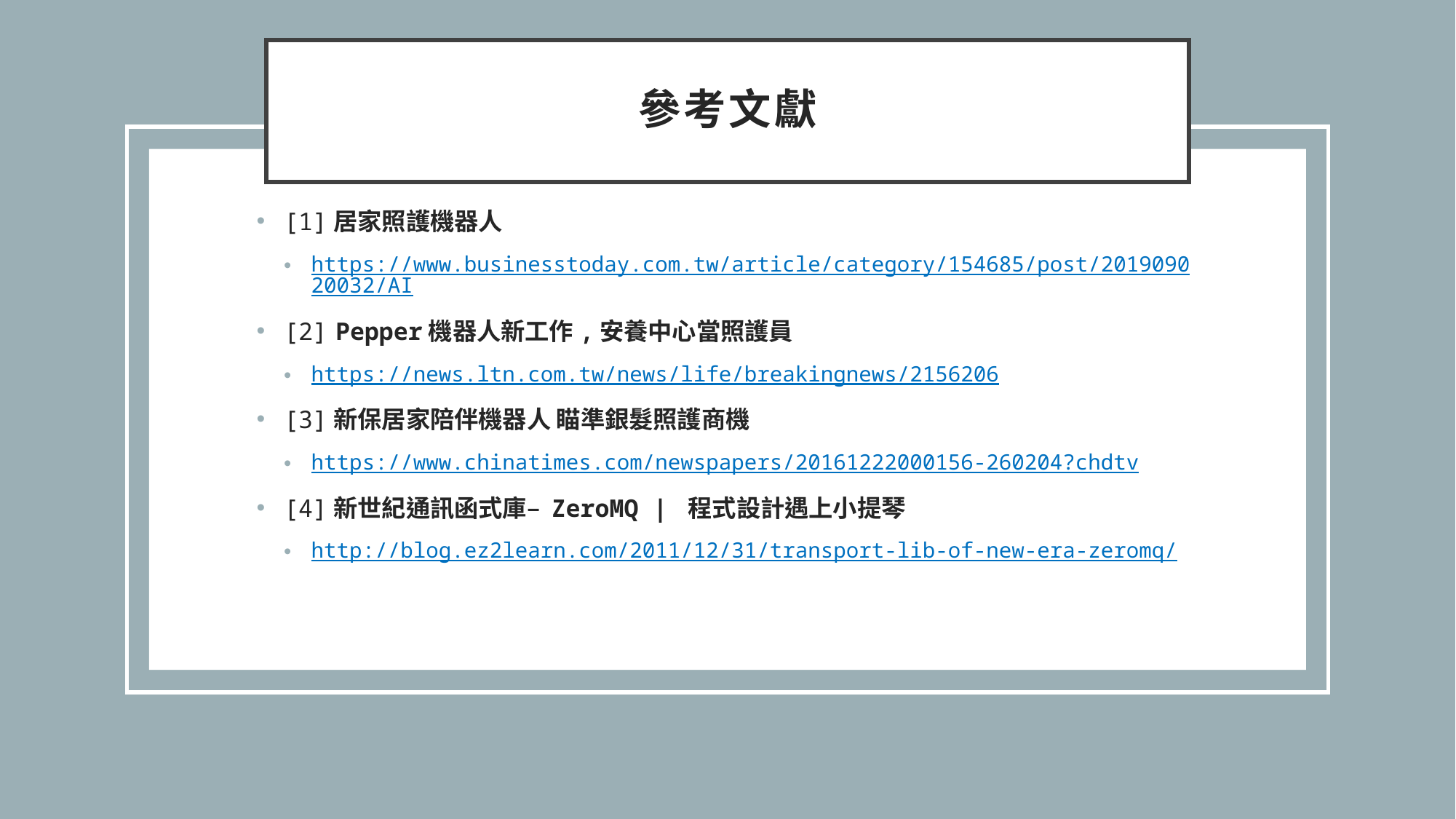

# 參考文獻

[1]居家照護機器人
https://www.businesstoday.com.tw/article/category/154685/post/201909020032/AI
[2] Pepper機器人新工作,安養中心當照護員
https://news.ltn.com.tw/news/life/breakingnews/2156206
[3]新保居家陪伴機器人 瞄準銀髮照護商機
https://www.chinatimes.com/newspapers/20161222000156-260204?chdtv
[4]新世紀通訊函式庫– ZeroMQ | 程式設計遇上小提琴
http://blog.ez2learn.com/2011/12/31/transport-lib-of-new-era-zeromq/